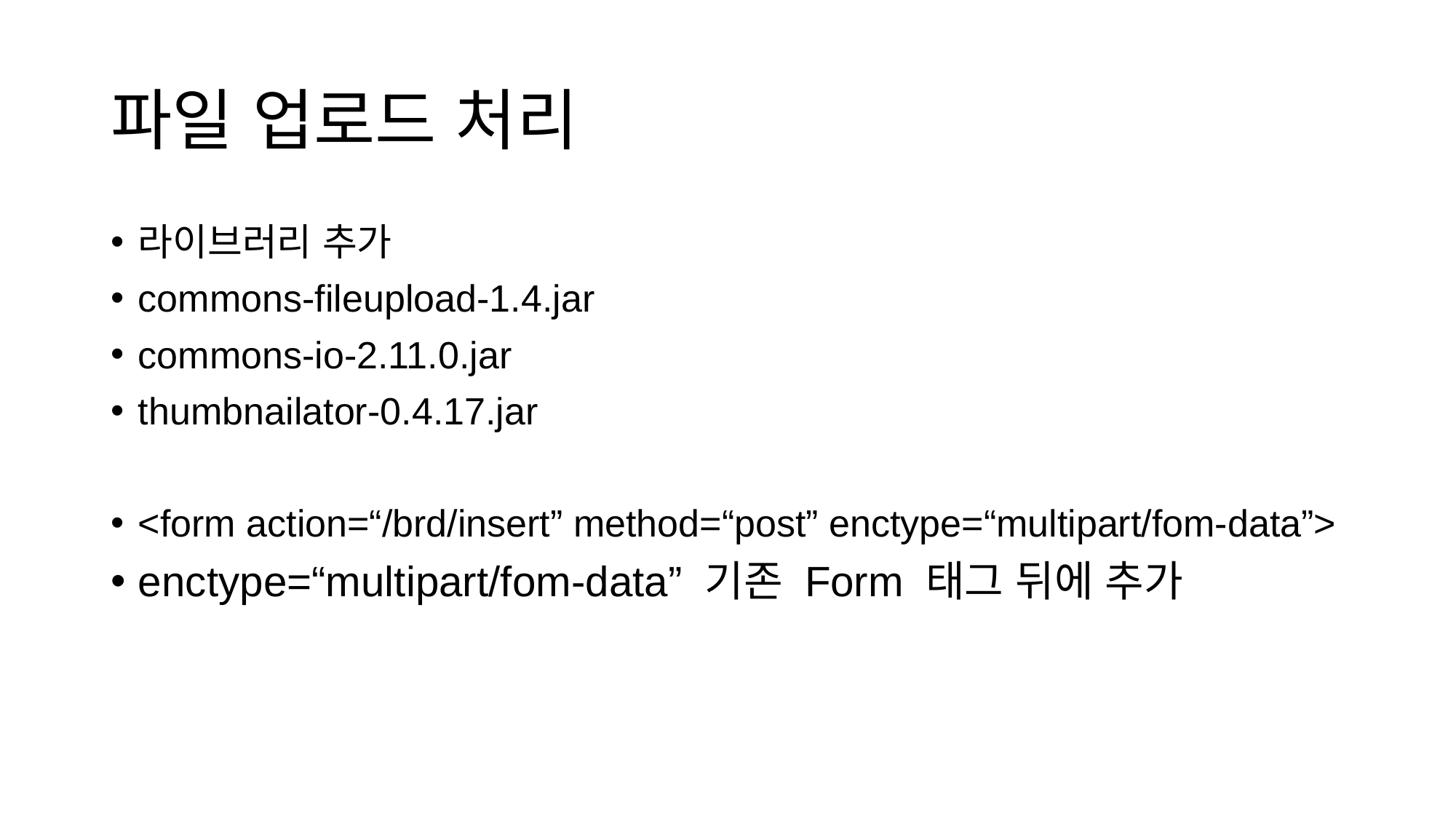

# 파일 업로드 처리
라이브러리 추가
commons-fileupload-1.4.jar
commons-io-2.11.0.jar
thumbnailator-0.4.17.jar

<form action=“/brd/insert” method=“post” enctype=“multipart/fom-data”>
enctype=“multipart/fom-data” 기존 Form 태그 뒤에 추가